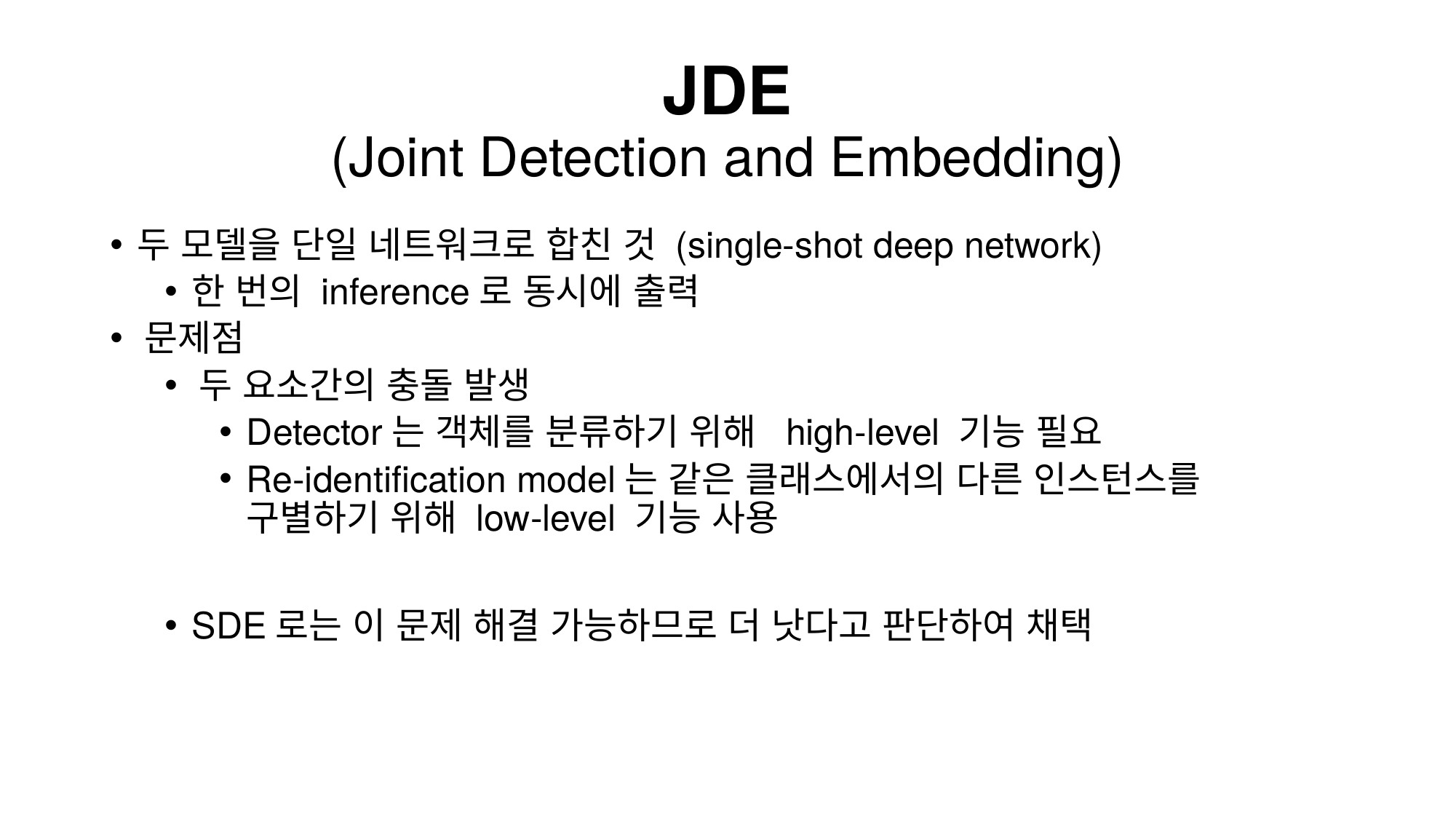

# JDE (Joint Detection and Embedding)
두 모델을 단일 네트워크로 합친 것 (single-shot deep network)
한 번의 inference로 동시에 출력
문제점
두 요소간의 충돌 발생
Detector는 객체를 분류하기 위해  high-level 기능 필요
Re-identification model는 같은 클래스에서의 다른 인스턴스를 구별하기 위해 low-level 기능 사용

SDE로는 이 문제 해결 가능하므로 더 낫다고 판단하여 채택